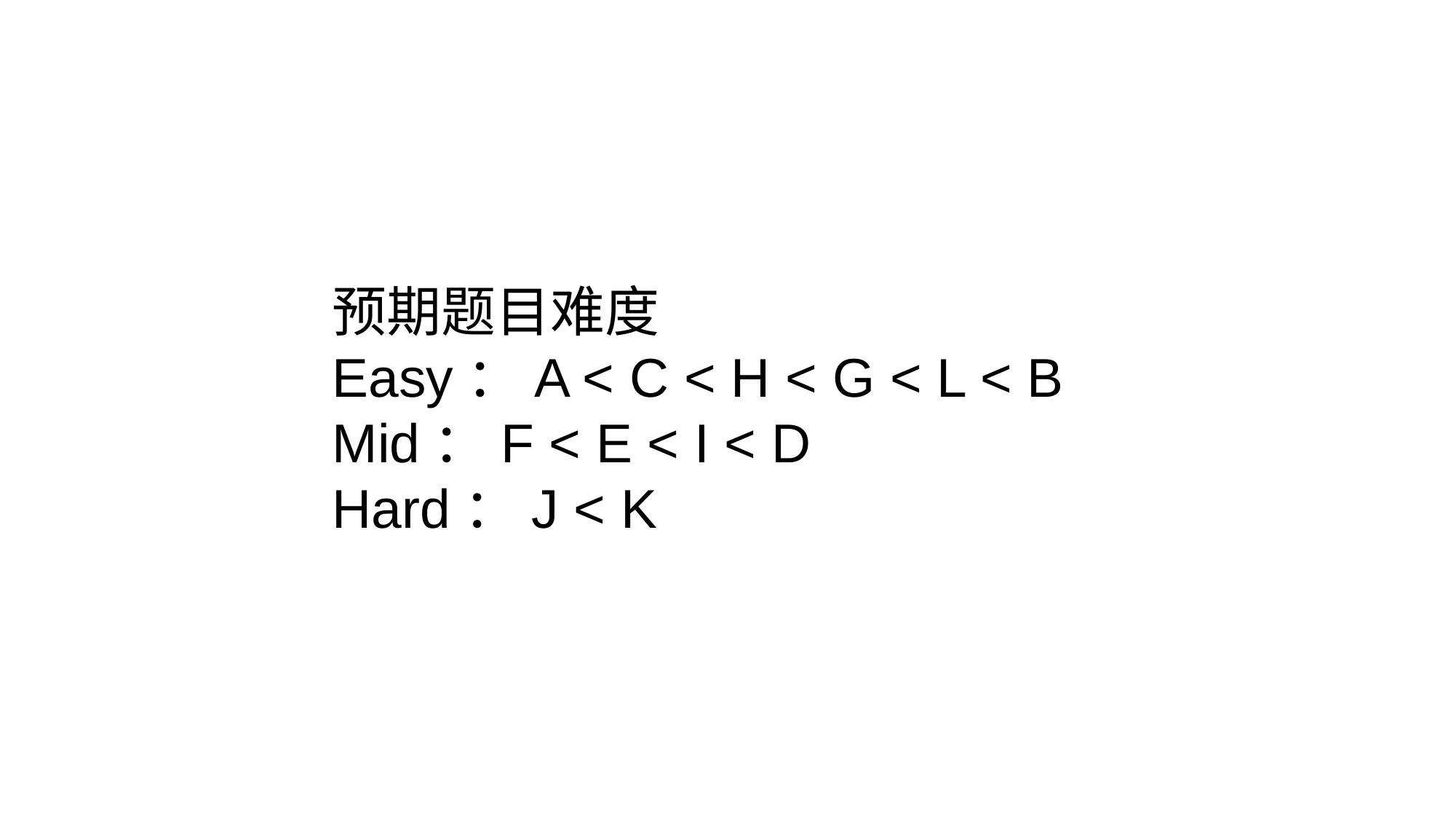

预期题目难度
Easy：A < C < H < G < L < B
Mid：F < E < I < D
Hard：J < K